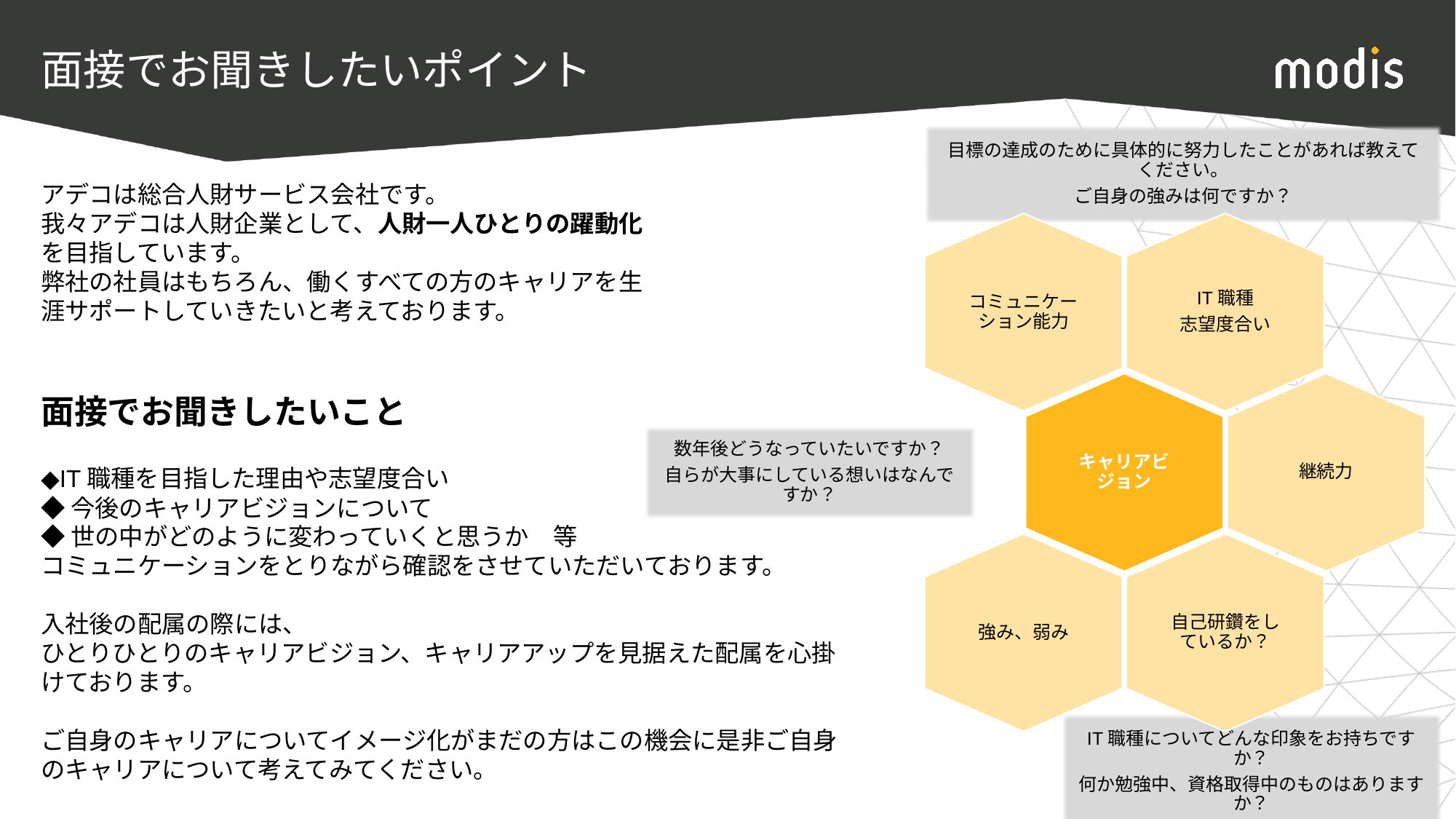

面接でお聞きしたいポイント
目標の達成のために具体的に努力したことがあれば教えてください。
ご自身の強みは何ですか？
アデコは総合人財サービス会社です。
我々アデコは人財企業として、人財一人ひとりの躍動化を目指しています。
弊社の社員はもちろん、働くすべての方のキャリアを生涯サポートしていきたいと考えております。
コミュニケーション能力
IT職種
志望度合い
キャリアビジョン
継続力
強み、弱み
自己研鑽をしているか？
面接でお聞きしたいこと

◆IT職種を目指した理由や志望度合い
◆今後のキャリアビジョンについて
◆世の中がどのように変わっていくと思うか　等
コミュニケーションをとりながら確認をさせていただいております。

入社後の配属の際には、
ひとりひとりのキャリアビジョン、キャリアアップを見据えた配属を心掛けております。

ご自身のキャリアについてイメージ化がまだの方はこの機会に是非ご自身のキャリアについて考えてみてください。
数年後どうなっていたいですか？
自らが大事にしている想いはなんですか？
IT職種についてどんな印象をお持ちですか？
何か勉強中、資格取得中のものはありますか？
N_PR_210028